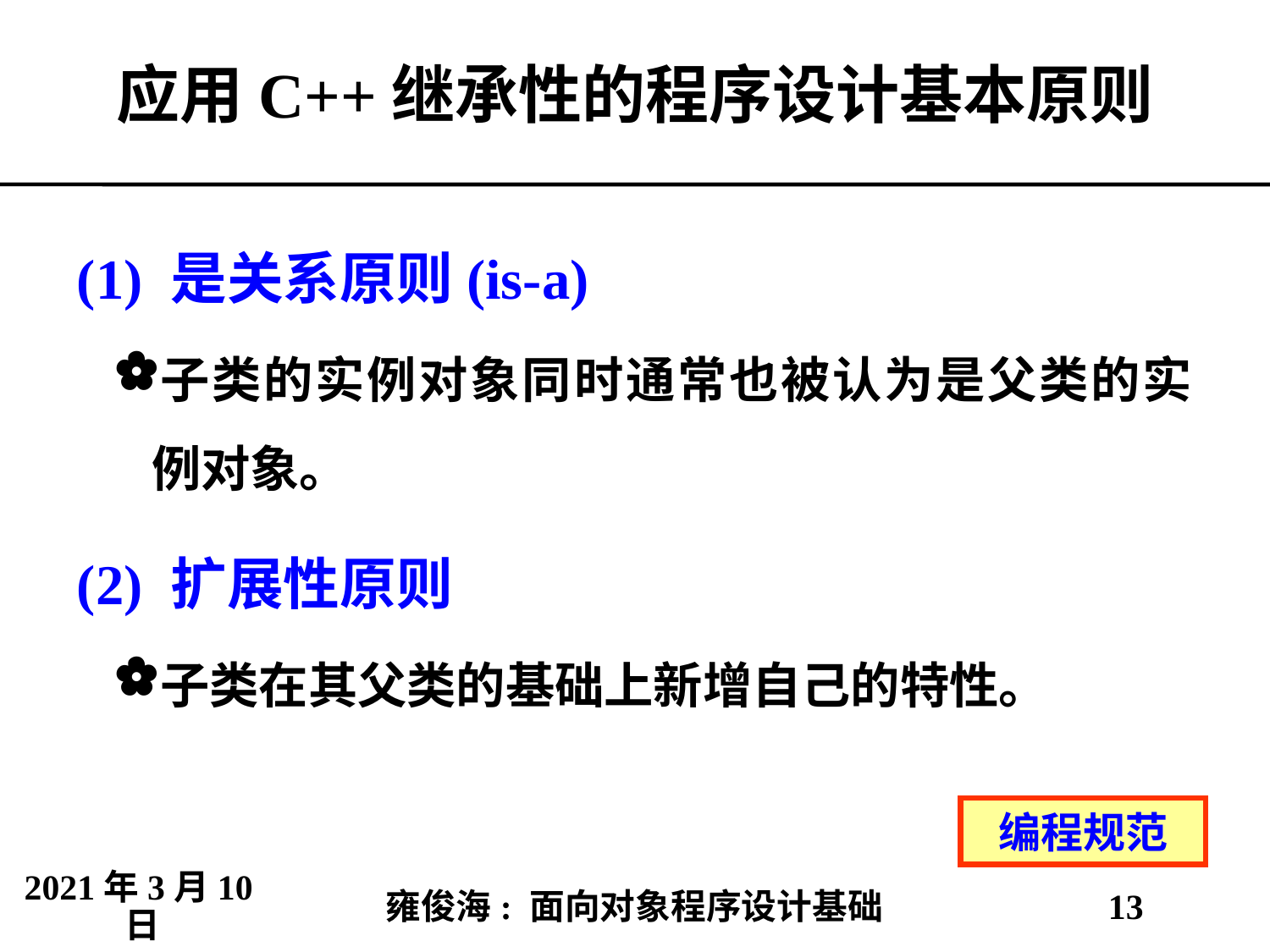

# 应用C++继承性的程序设计基本原则

(1) 是关系原则(is-a)
子类的实例对象同时通常也被认为是父类的实例对象。
(2) 扩展性原则
子类在其父类的基础上新增自己的特性。
编程规范
2021年3月10日
雍俊海: 面向对象程序设计基础
13